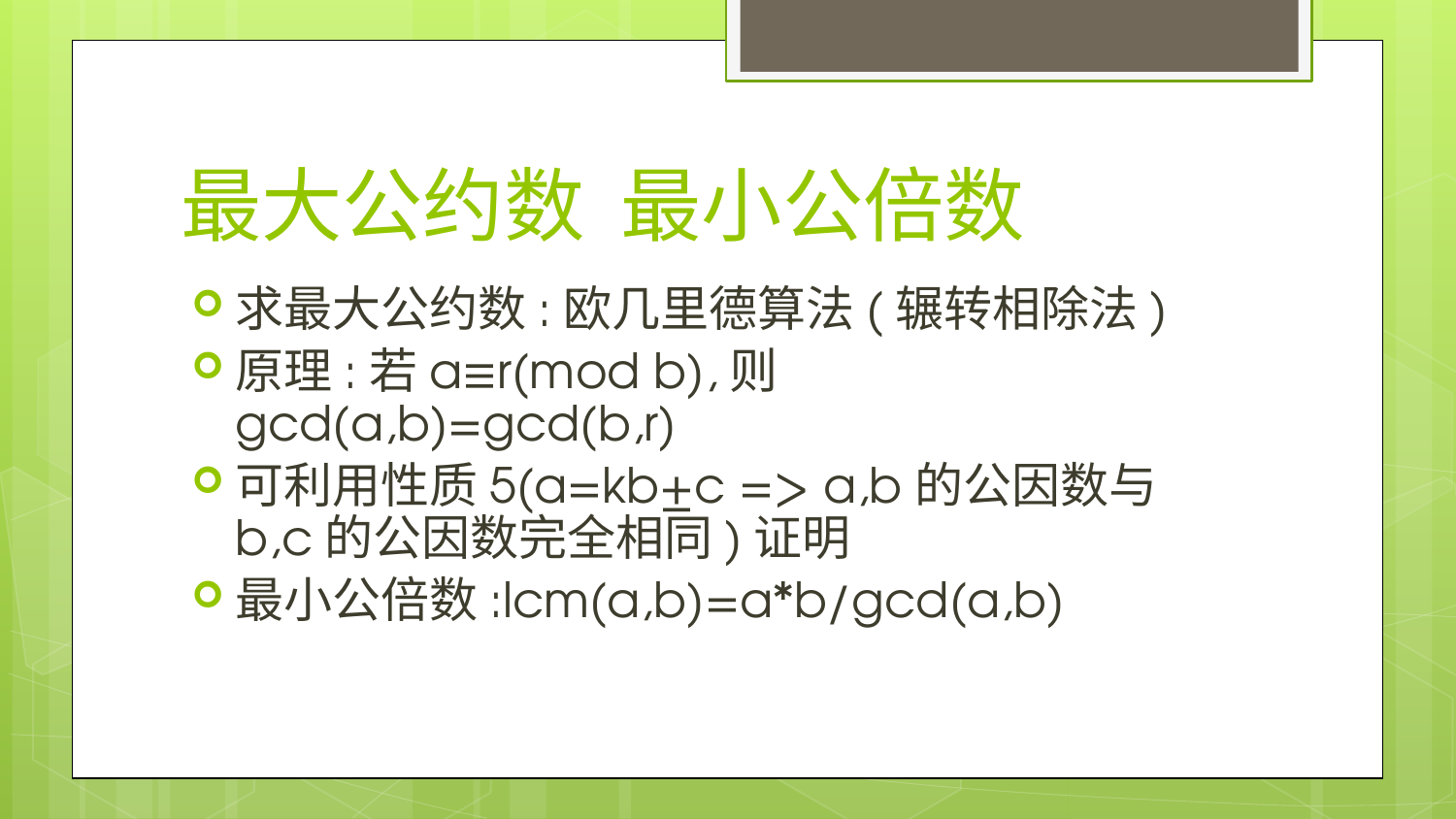

# 最大公约数  最小公倍数
求最大公约数:欧几里德算法(辗转相除法)
原理:若a≡r(mod b),则gcd(a,b)=gcd(b,r)
可利用性质5(a=kb±c => a,b的公因数与b,c的公因数完全相同)证明
最小公倍数:lcm(a,b)=a*b/gcd(a,b)